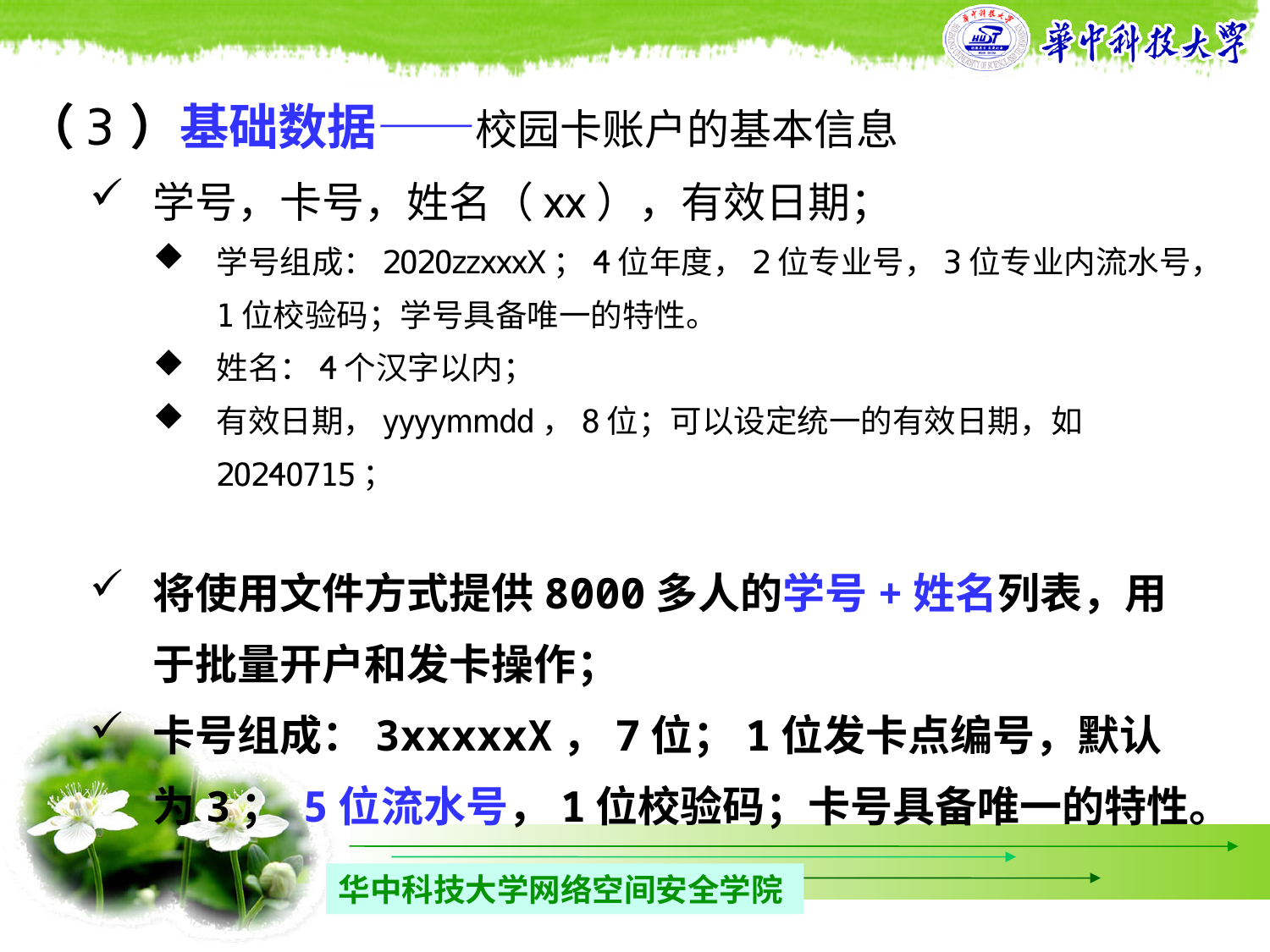

（3）基础数据——校园卡账户的基本信息
学号，卡号，姓名（xx），有效日期；
学号组成：2020zzxxxX；4位年度，2位专业号，3位专业内流水号，1位校验码；学号具备唯一的特性。
姓名：4个汉字以内；
有效日期，yyyymmdd，8位；可以设定统一的有效日期，如20240715；

将使用文件方式提供8000多人的学号+姓名列表，用于批量开户和发卡操作；
卡号组成：3xxxxxX，7位；1位发卡点编号，默认为3； 5位流水号，1位校验码；卡号具备唯一的特性。
14